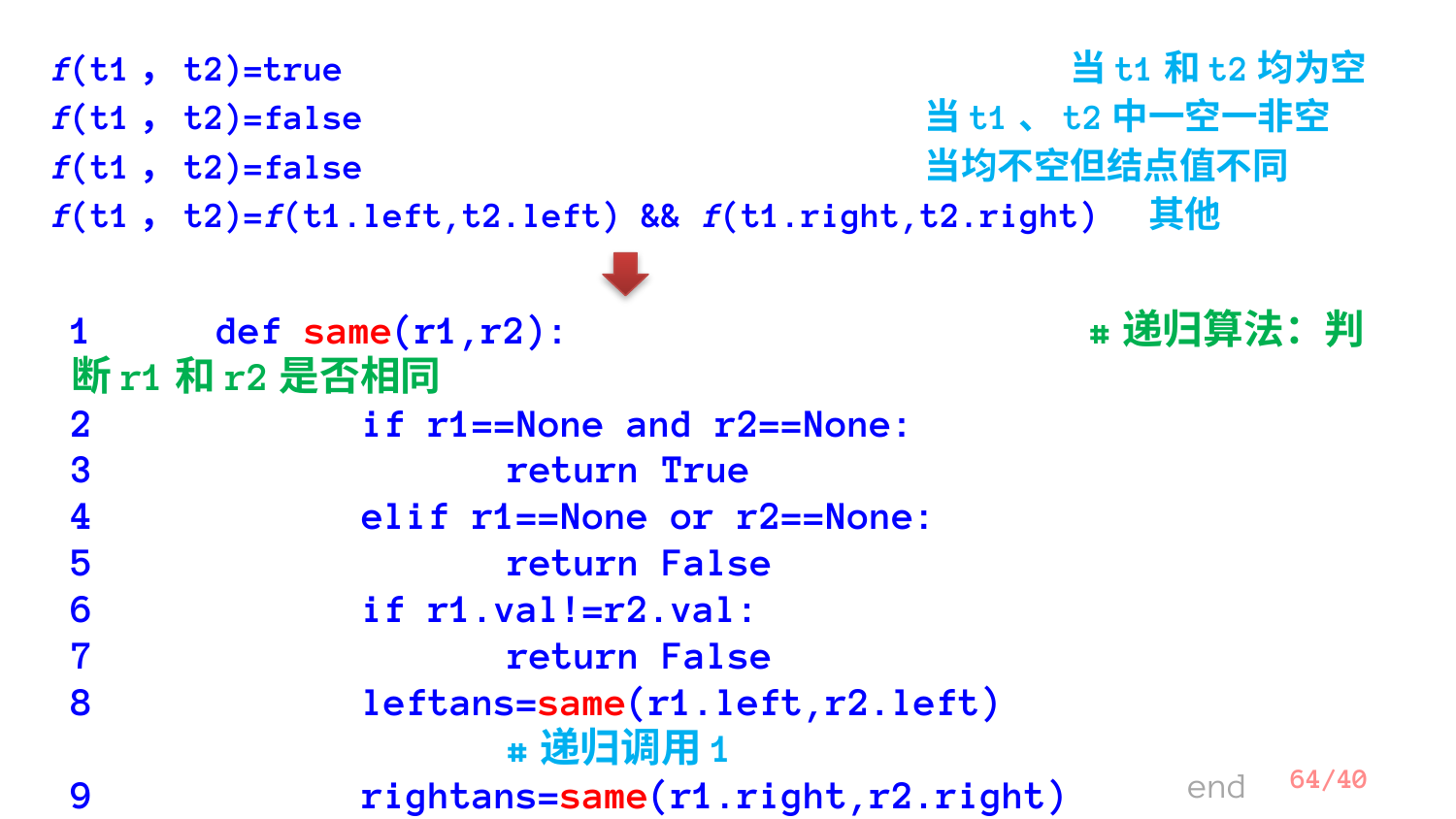

f(t1，t2)=true					当t1和t2均为空
f(t1，t2)=false				当t1、t2中一空一非空
f(t1，t2)=false				当均不空但结点值不同
f(t1，t2)=f(t1.left,t2.left) && f(t1.right,t2.right)  其他

1	def same(r1,r2):				#递归算法：判断r1和r2是否相同
2		if r1==None and r2==None:
3			return True
4		elif r1==None or r2==None:
5			return False
6		if r1.val!=r2.val:
7			return False
8		leftans=same(r1.left,r2.left)					#递归调用1
9		rightans=same(r1.right,r2.right)				#递归调用2
10		return leftans and rightans
end
64/40